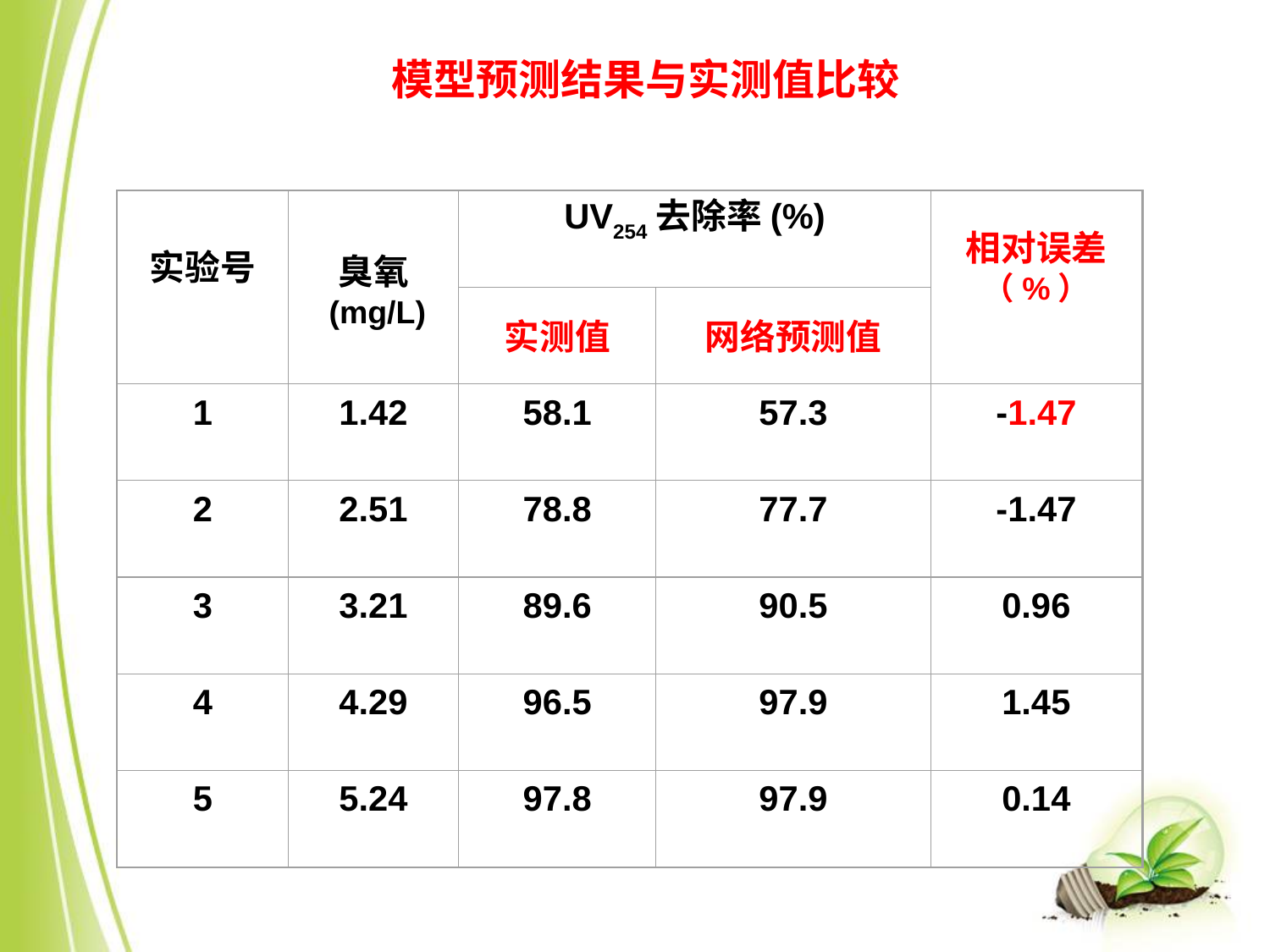

模型预测结果与实测值比较

实验号

臭氧
 (mg/L)

UV254去除率(%)

相对误差（%）

实测值

网络预测值

1

1.42

58.1

57.3

-1.47

2

2.51

78.8

77.7

-1.47

3

3.21

89.6

90.5

0.96

4

4.29

96.5

97.9

1.45

5

5.24

97.8

97.9

0.14